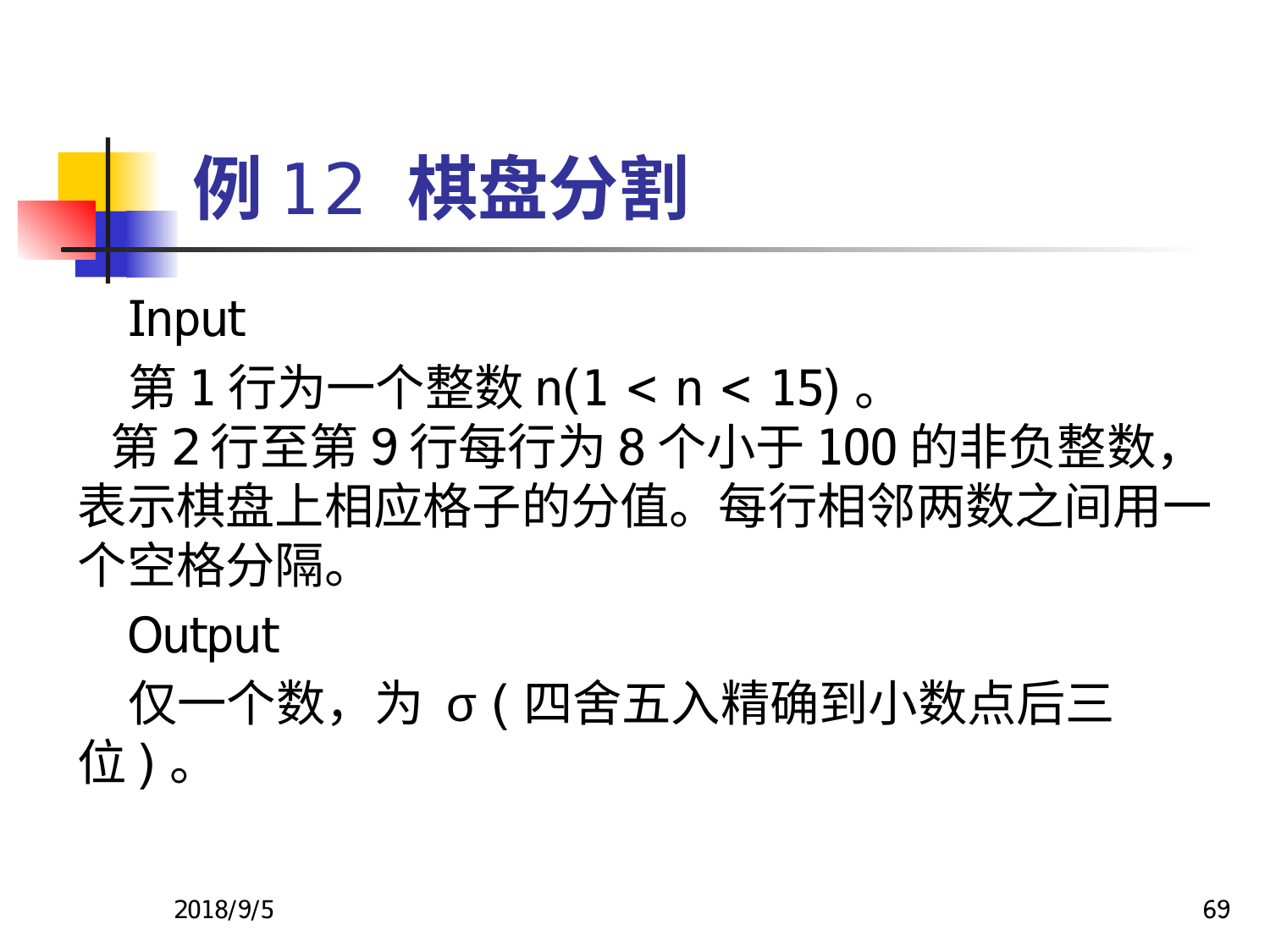

# 例12 棋盘分割

Input
第1行为一个整数n(1 < n < 15)。
   第2行至第9行每行为8个小于100的非负整数，表示棋盘上相应格子的分值。每行相邻两数之间用一个空格分隔。
Output
仅一个数，为 σ (四舍五入精确到小数点后三位)。

2018/9/5
69